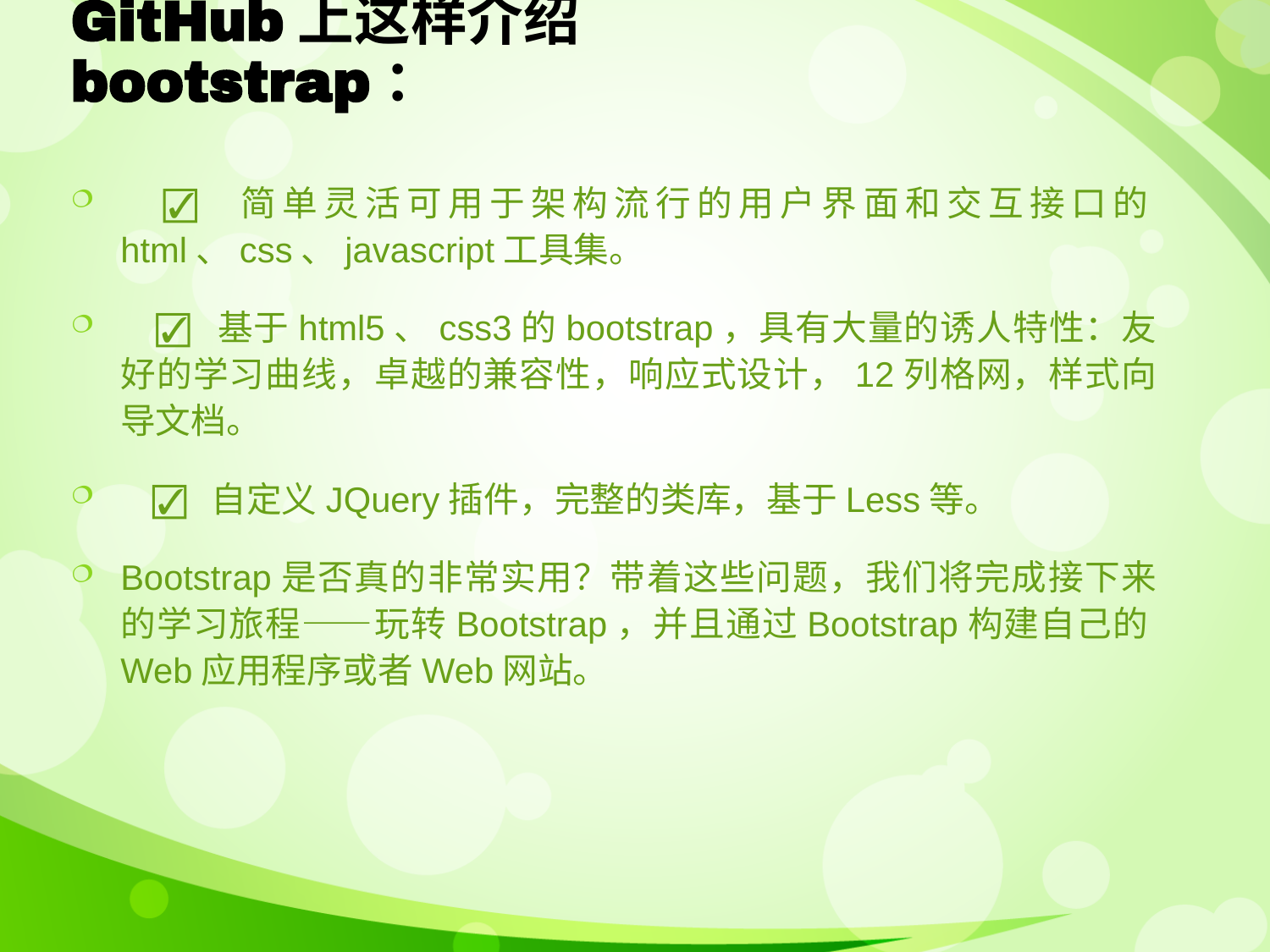

# GitHub上这样介绍 bootstrap：
   ☑  简单灵活可用于架构流行的用户界面和交互接口的html、css、javascript工具集。
    ☑  基于html5、css3的bootstrap，具有大量的诱人特性：友好的学习曲线，卓越的兼容性，响应式设计，12列格网，样式向导文档。
    ☑  自定义JQuery插件，完整的类库，基于Less等。
Bootstrap是否真的非常实用？带着这些问题，我们将完成接下来的学习旅程——玩转Bootstrap，并且通过Bootstrap构建自己的Web应用程序或者Web网站。